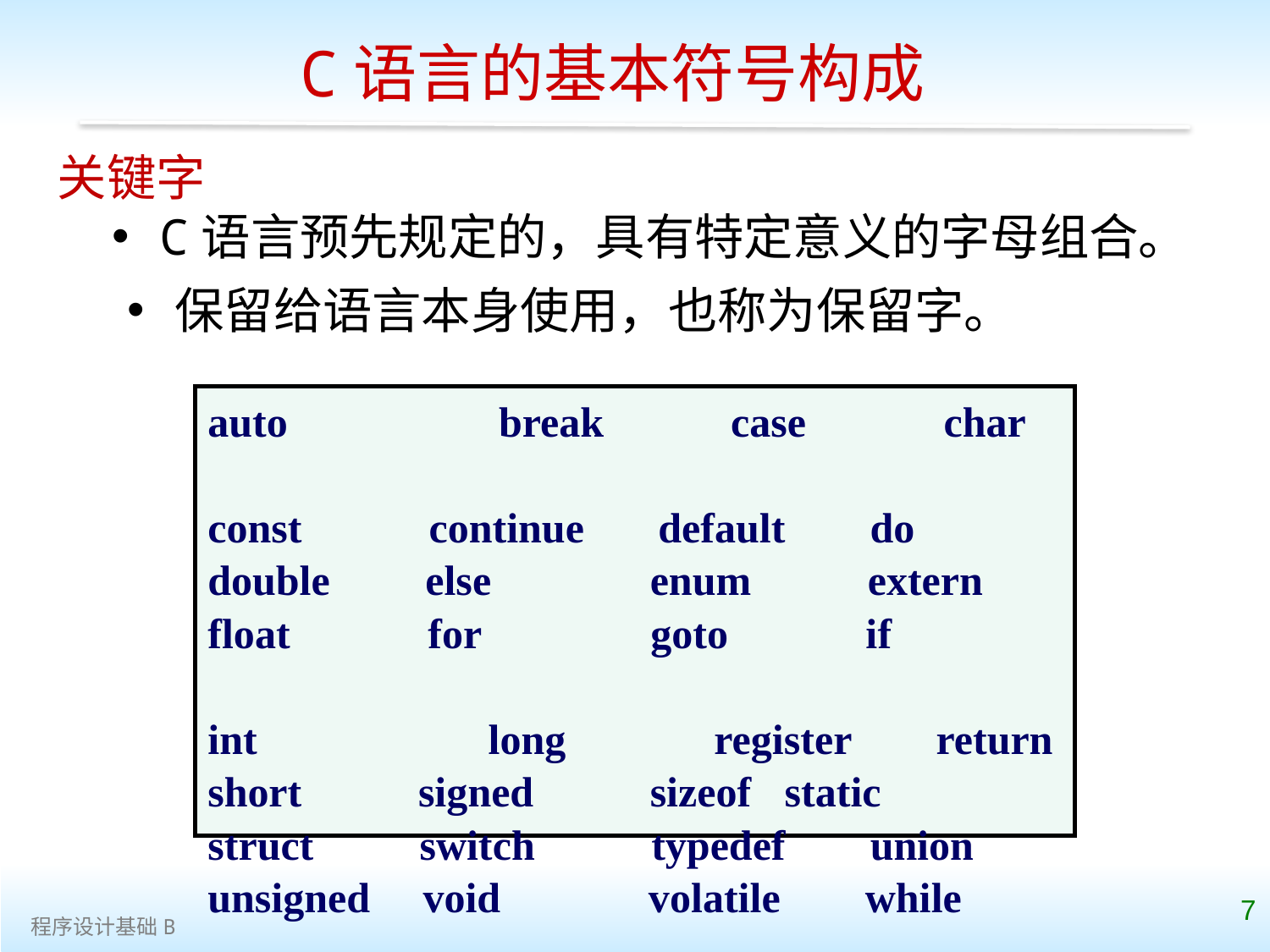

# C语言的基本符号构成
关键字
C语言预先规定的，具有特定意义的字母组合。
保留给语言本身使用，也称为保留字。
auto	           break            case             char
const            continue       default        do
double         else               enum           extern
float             for                goto             if
int 	          long              register        return
short           signed           sizeof	  static
struct          switch           typedef        union
unsigned     void              volatile        while
7